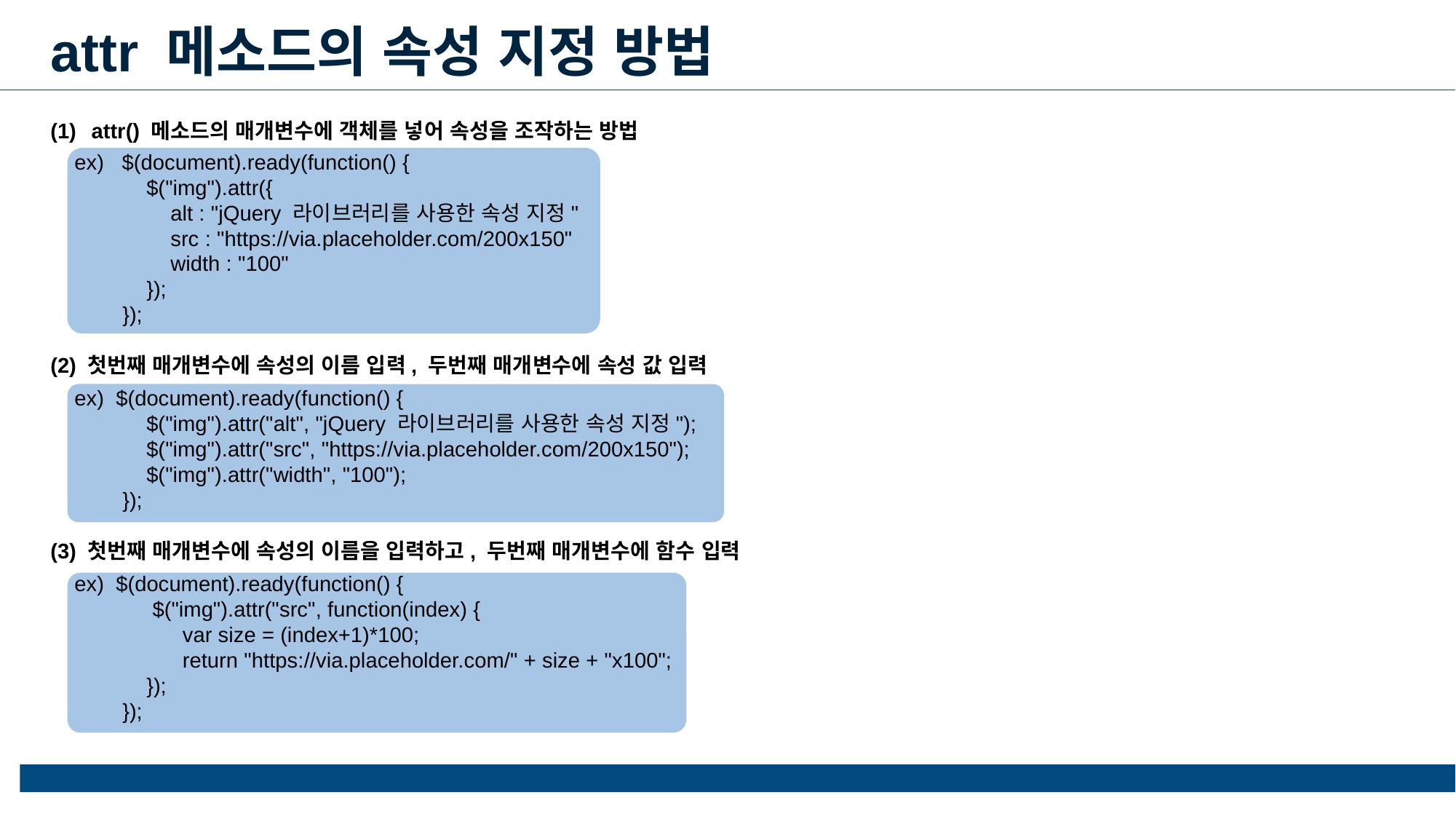

attr 메소드의 속성 지정 방법
attr() 메소드의 매개변수에 객체를 넣어 속성을 조작하는 방법

    ex)   $(document).ready(function() {
                $("img").attr({
                    alt : "jQuery 라이브러리를 사용한 속성 지정"
                    src : "https://via.placeholder.com/200x150"
                    width : "100"
                });
            });

(2) 첫번째 매개변수에 속성의 이름 입력, 두번째 매개변수에 속성 값 입력

    ex)  $(document).ready(function() {
                $("img").attr("alt", "jQuery 라이브러리를 사용한 속성 지정");
                $("img").attr("src", "https://via.placeholder.com/200x150");
                $("img").attr("width", "100");
            });

(3) 첫번째 매개변수에 속성의 이름을 입력하고, 두번째 매개변수에 함수 입력

    ex)  $(document).ready(function() {
                 $("img").attr("src", function(index) {
                      var size = (index+1)*100;
                      return "https://via.placeholder.com/" + size + "x100";
                });
            });